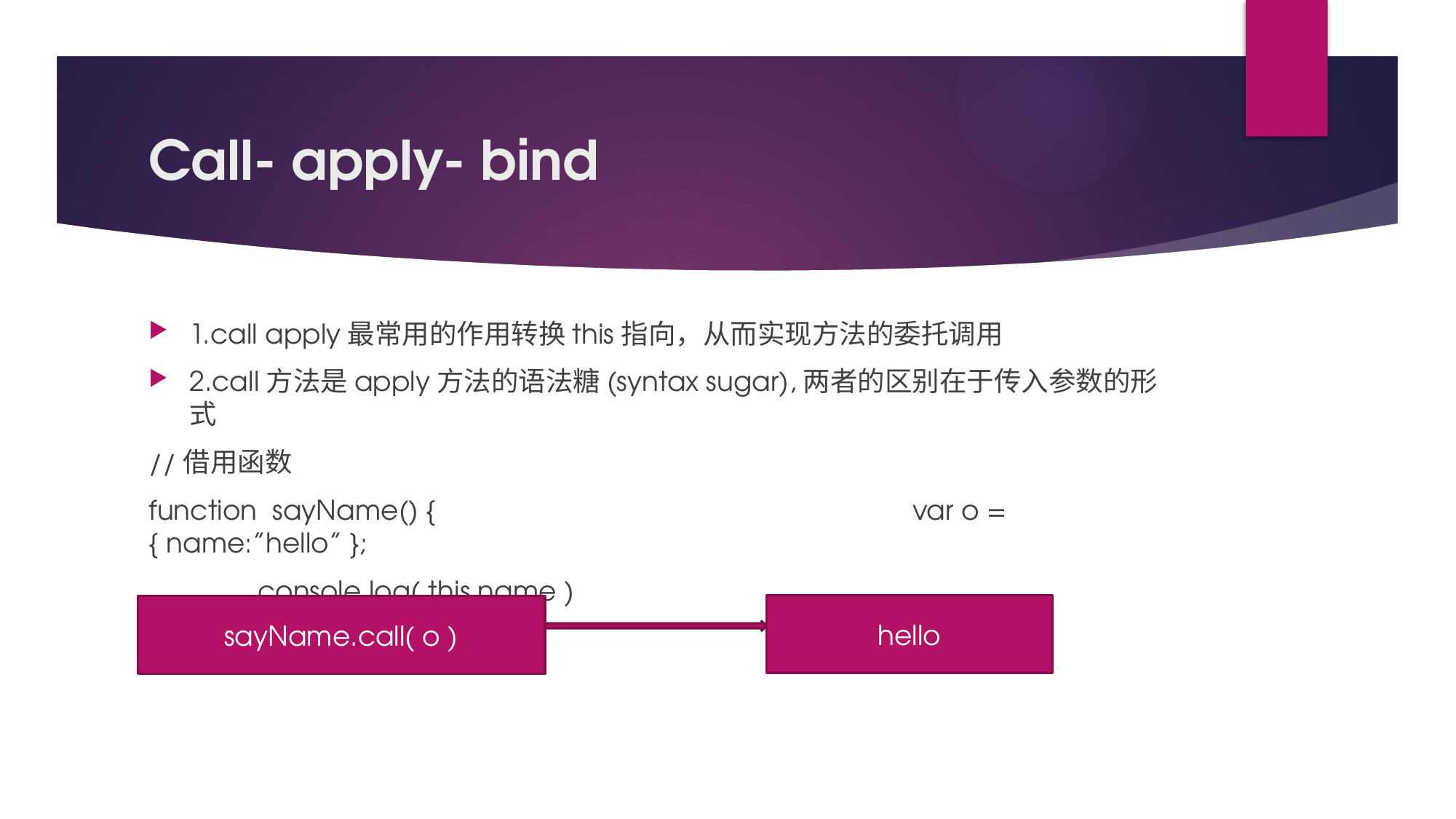

# Call- apply- bind
1.call apply最常用的作用转换this指向，从而实现方法的委托调用
2.call方法是apply方法的语法糖(syntax sugar),两者的区别在于传入参数的形式
//借用函数
function  sayName() {					var o = { name:”hello” };
	console.log( this.name )
}

sayName.call( o )

hello
sayName.call( o )